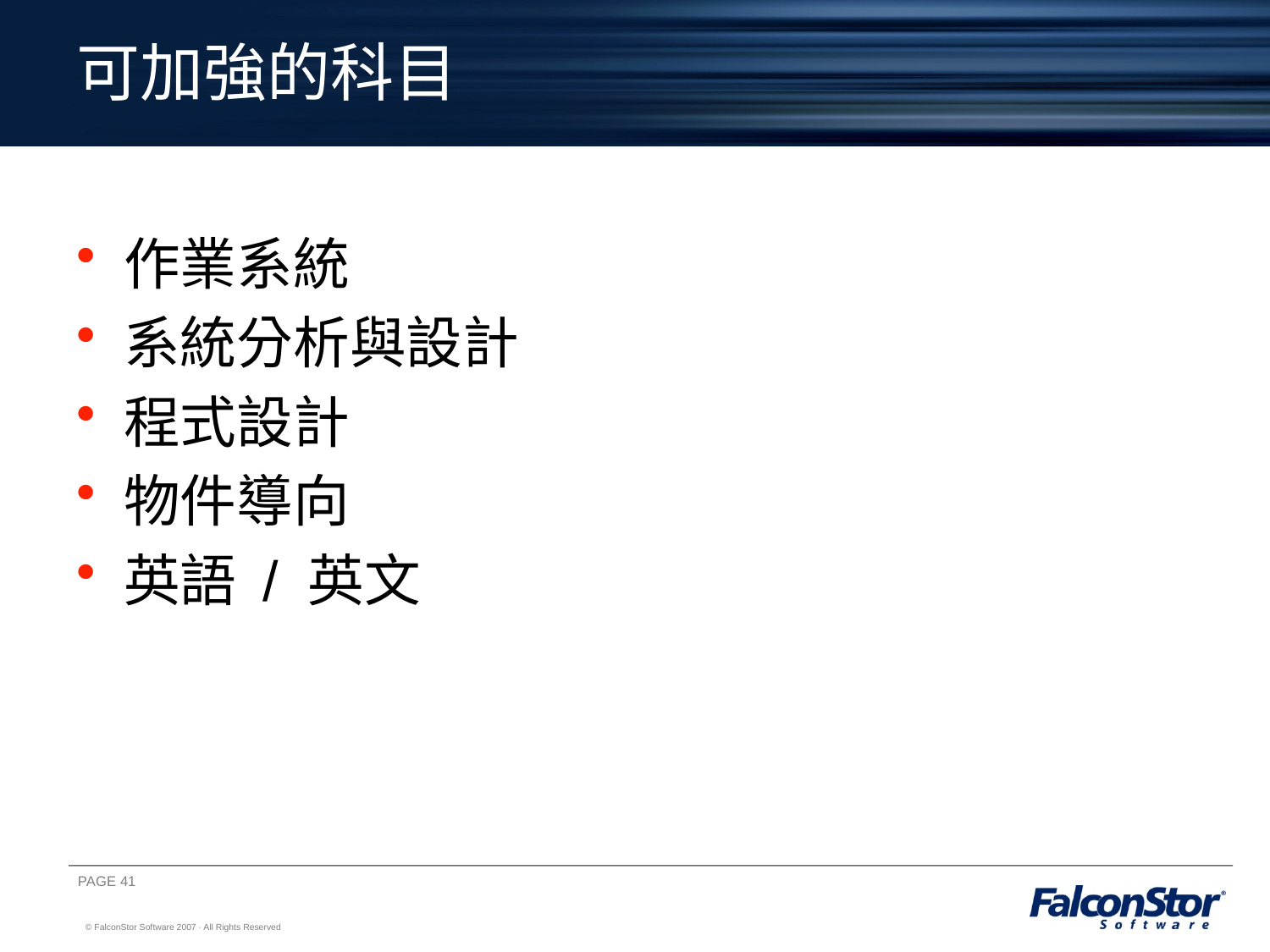

# 可加強的科目
作業系統
系統分析與設計
程式設計
物件導向
英語 / 英文